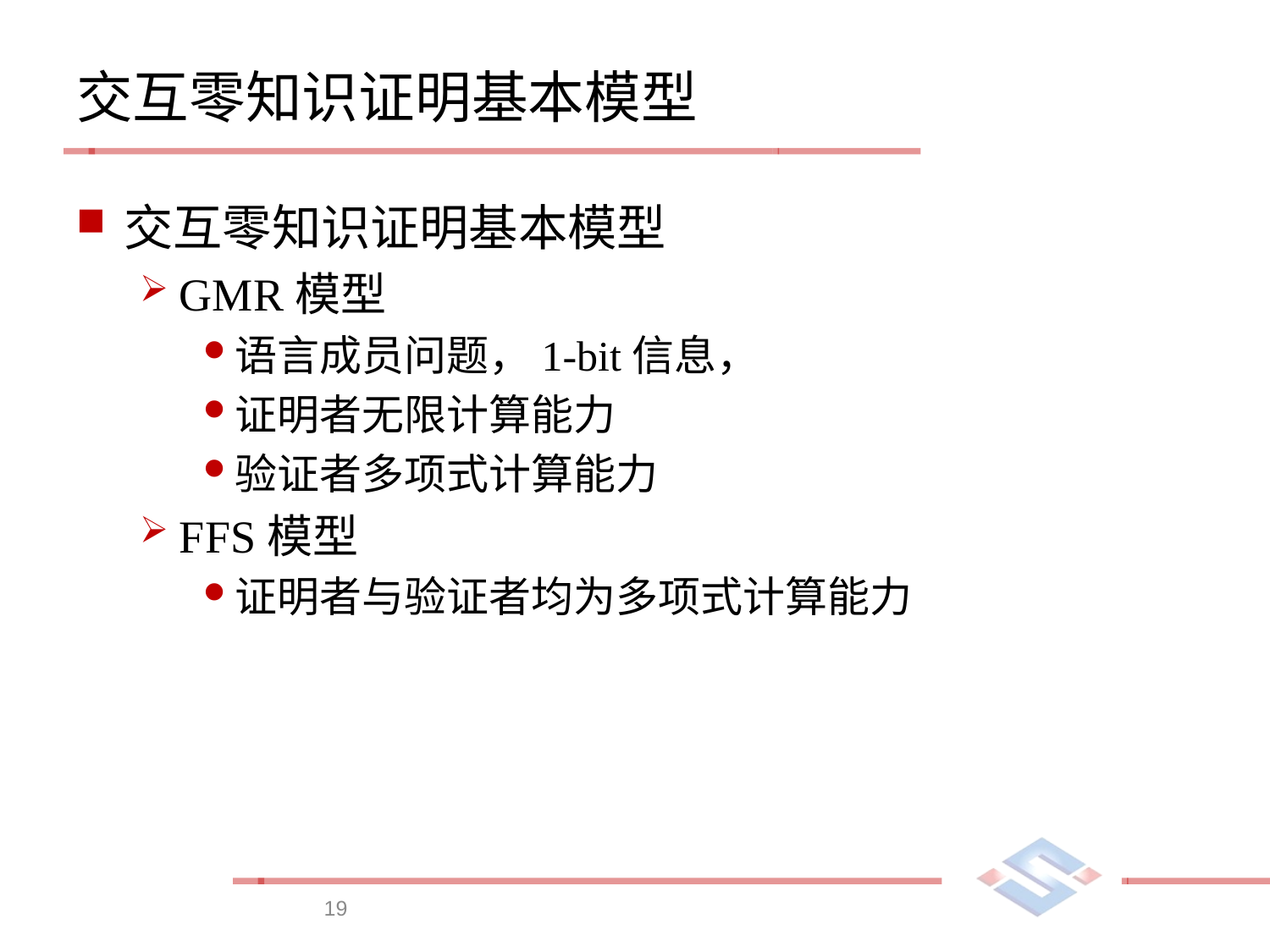

# 交互零知识证明基本模型
交互零知识证明基本模型
GMR模型
语言成员问题，1-bit信息，
证明者无限计算能力
验证者多项式计算能力
FFS模型
证明者与验证者均为多项式计算能力